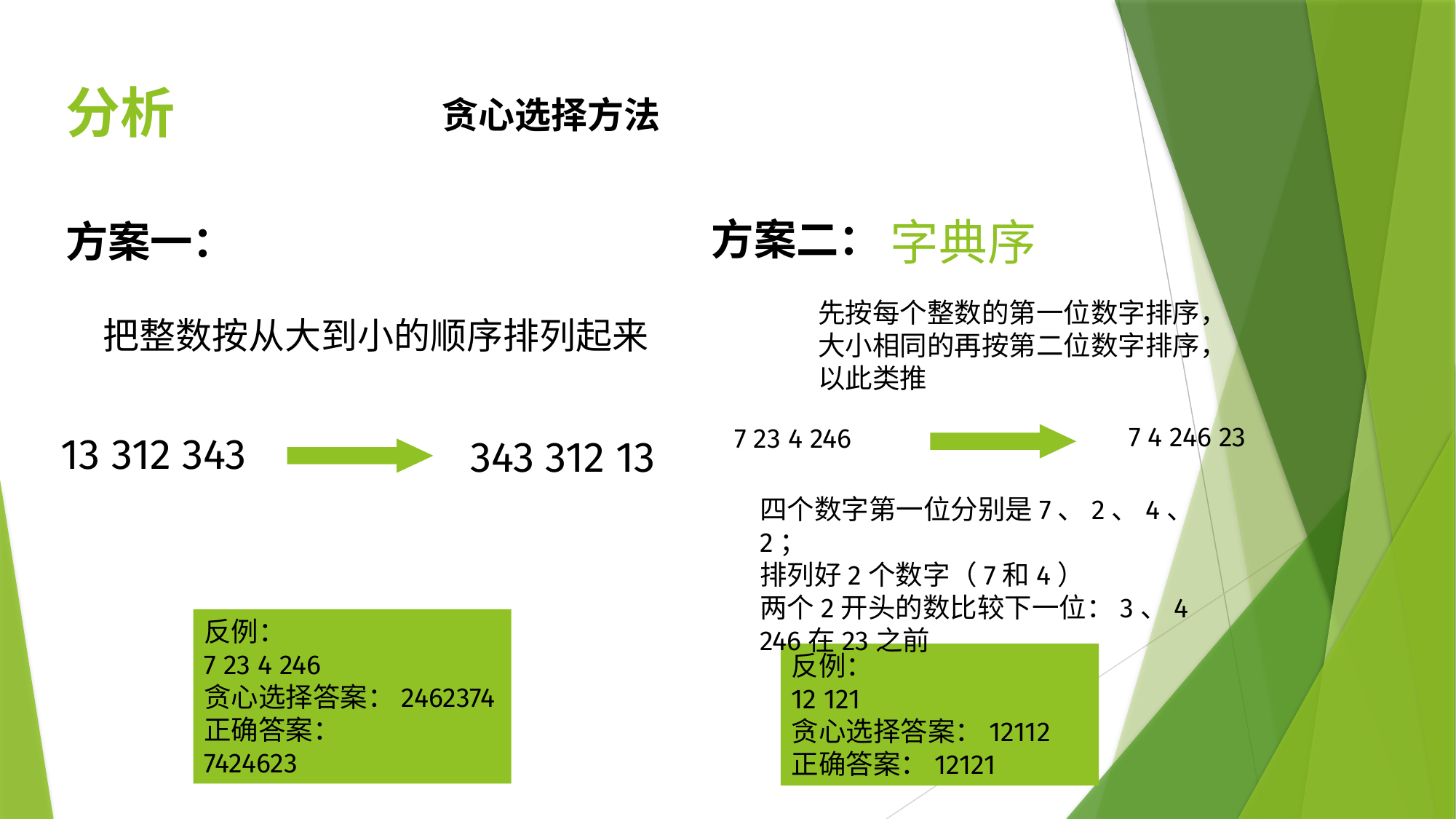

# 分析
贪心选择方法
字典序
方案二：
方案一：

先按每个整数的第一位数字排序，大小相同的再按第二位数字排序，以此类推
把整数按从大到小的顺序排列起来
 7 4 246 23
7 23 4 246

13 312 343

 343 312 13

四个数字第一位分别是7、2、4、2；
排列好2个数字（7和4）
两个2开头的数比较下一位：3、4
246在23之前
反例：
7 23 4 246
贪心选择答案：2462374
正确答案：
7424623
反例：
12 121
贪心选择答案：12112
正确答案：12121